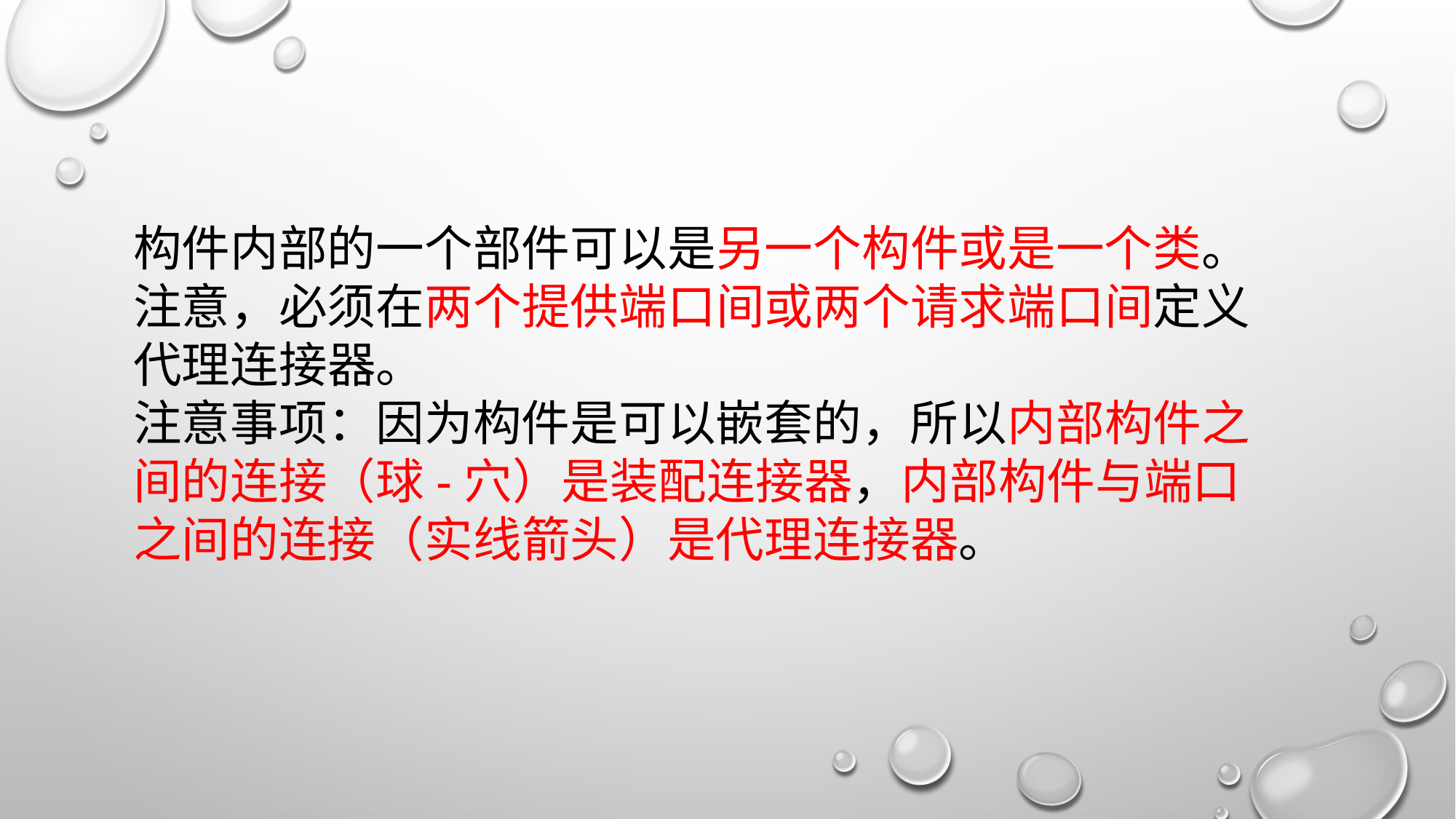

构件内部的一个部件可以是另一个构件或是一个类。注意，必须在两个提供端口间或两个请求端口间定义代理连接器。
注意事项：因为构件是可以嵌套的，所以内部构件之间的连接（球-穴）是装配连接器，内部构件与端口之间的连接（实线箭头）是代理连接器。